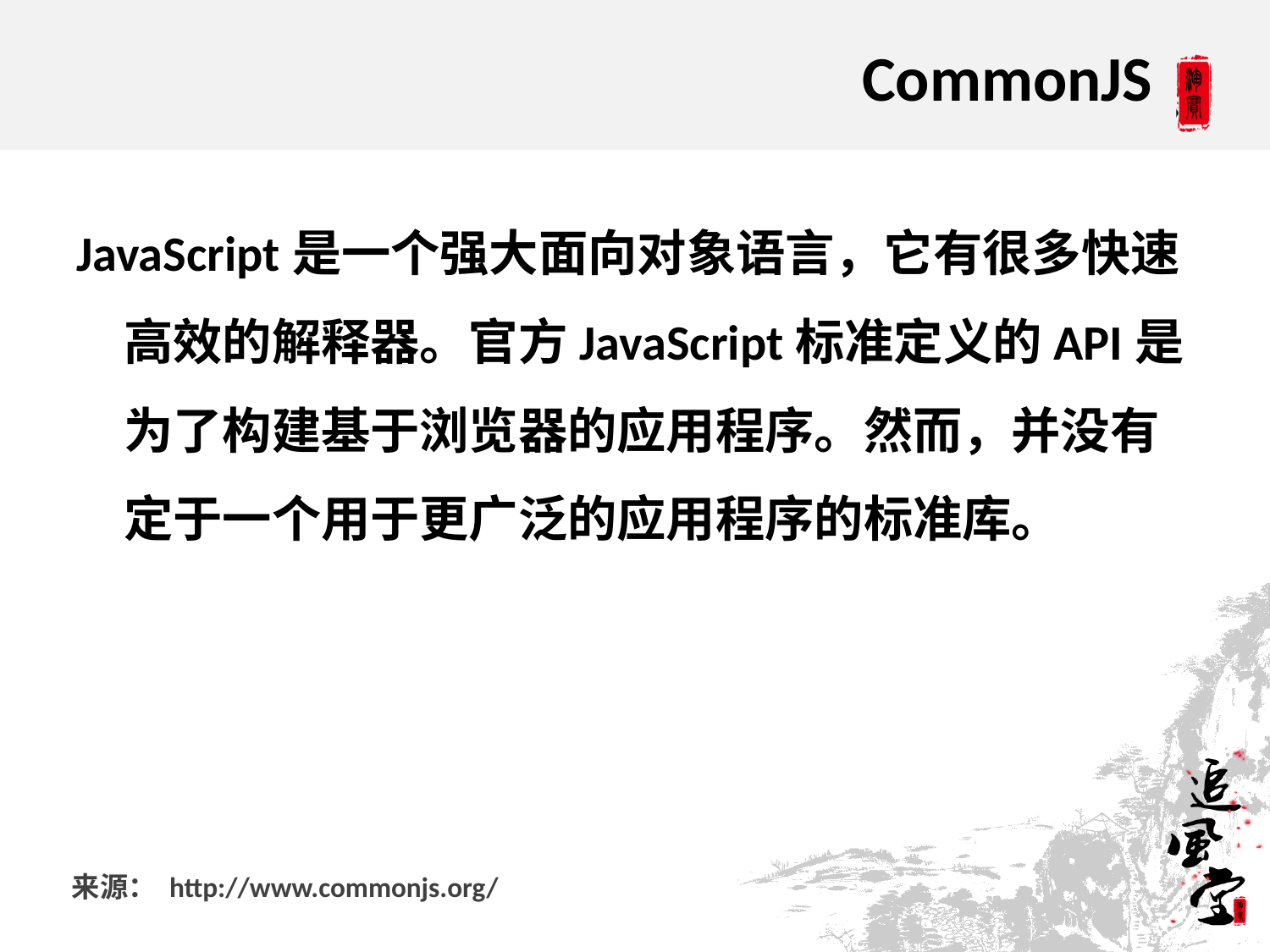

# CommonJS
JavaScript是一个强大面向对象语言，它有很多快速高效的解释器。官方JavaScript标准定义的API是为了构建基于浏览器的应用程序。然而，并没有定于一个用于更广泛的应用程序的标准库。
来源： http://www.commonjs.org/